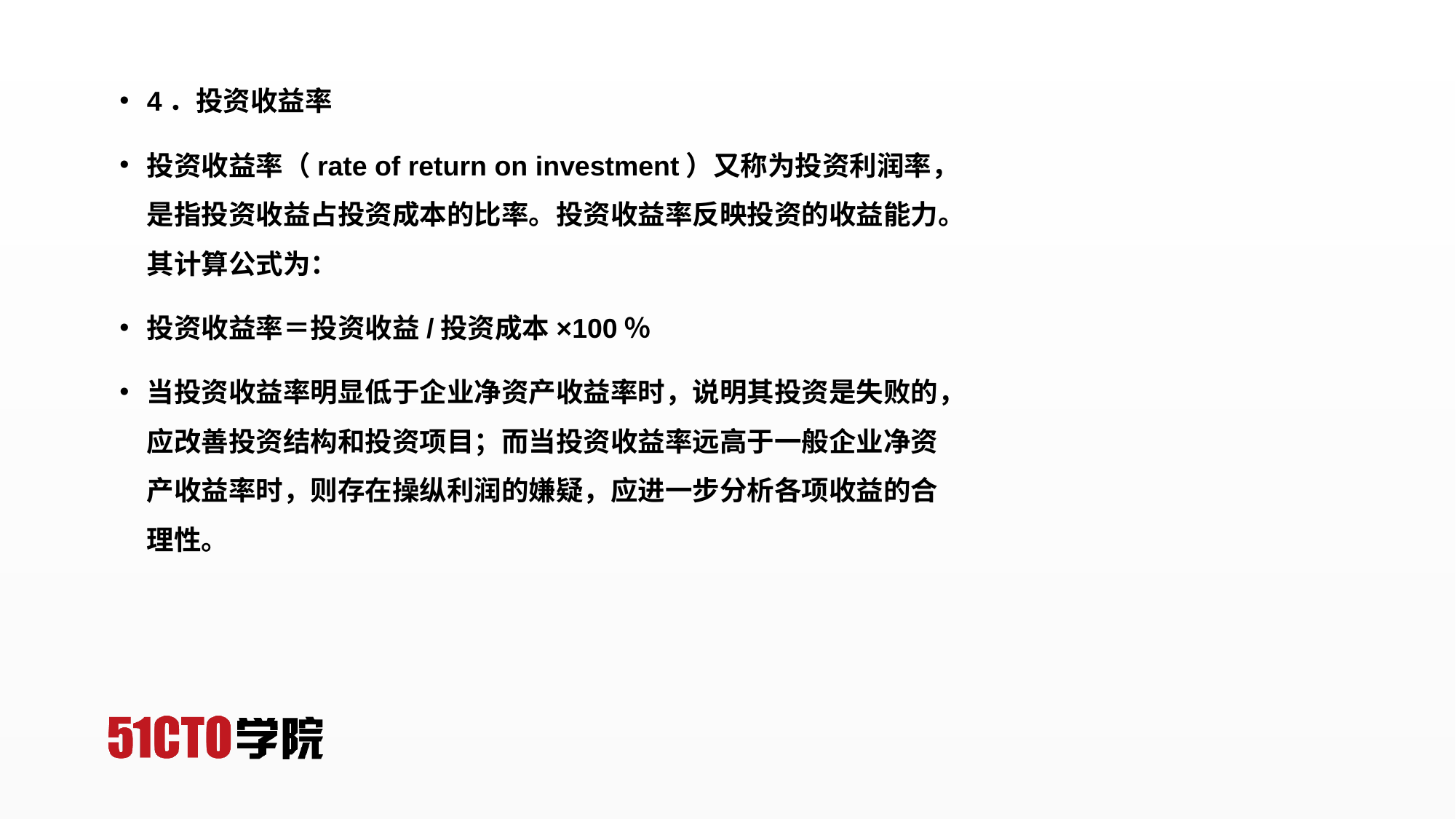

4．投资收益率
投资收益率（rate of return on investment）又称为投资利润率，是指投资收益占投资成本的比率。投资收益率反映投资的收益能力。其计算公式为：
投资收益率＝投资收益/投资成本×100％
当投资收益率明显低于企业净资产收益率时，说明其投资是失败的，应改善投资结构和投资项目；而当投资收益率远高于一般企业净资产收益率时，则存在操纵利润的嫌疑，应进一步分析各项收益的合理性。